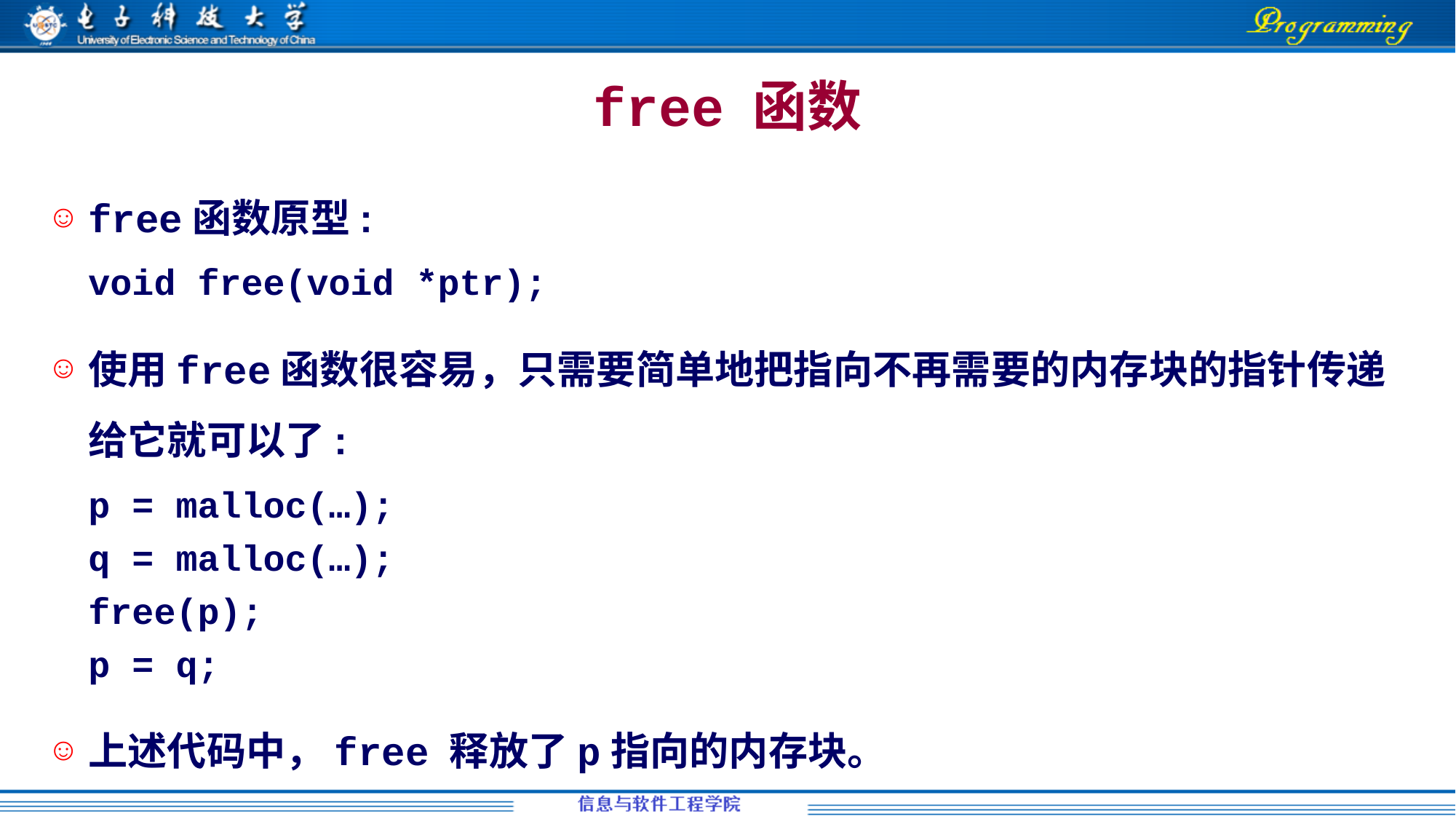

# free 函数
free函数原型:
	void free(void *ptr);
使用free函数很容易，只需要简单地把指向不再需要的内存块的指针传递给它就可以了:
	p = malloc(…);
	q = malloc(…);
	free(p);
	p = q;
上述代码中，free 释放了p指向的内存块。